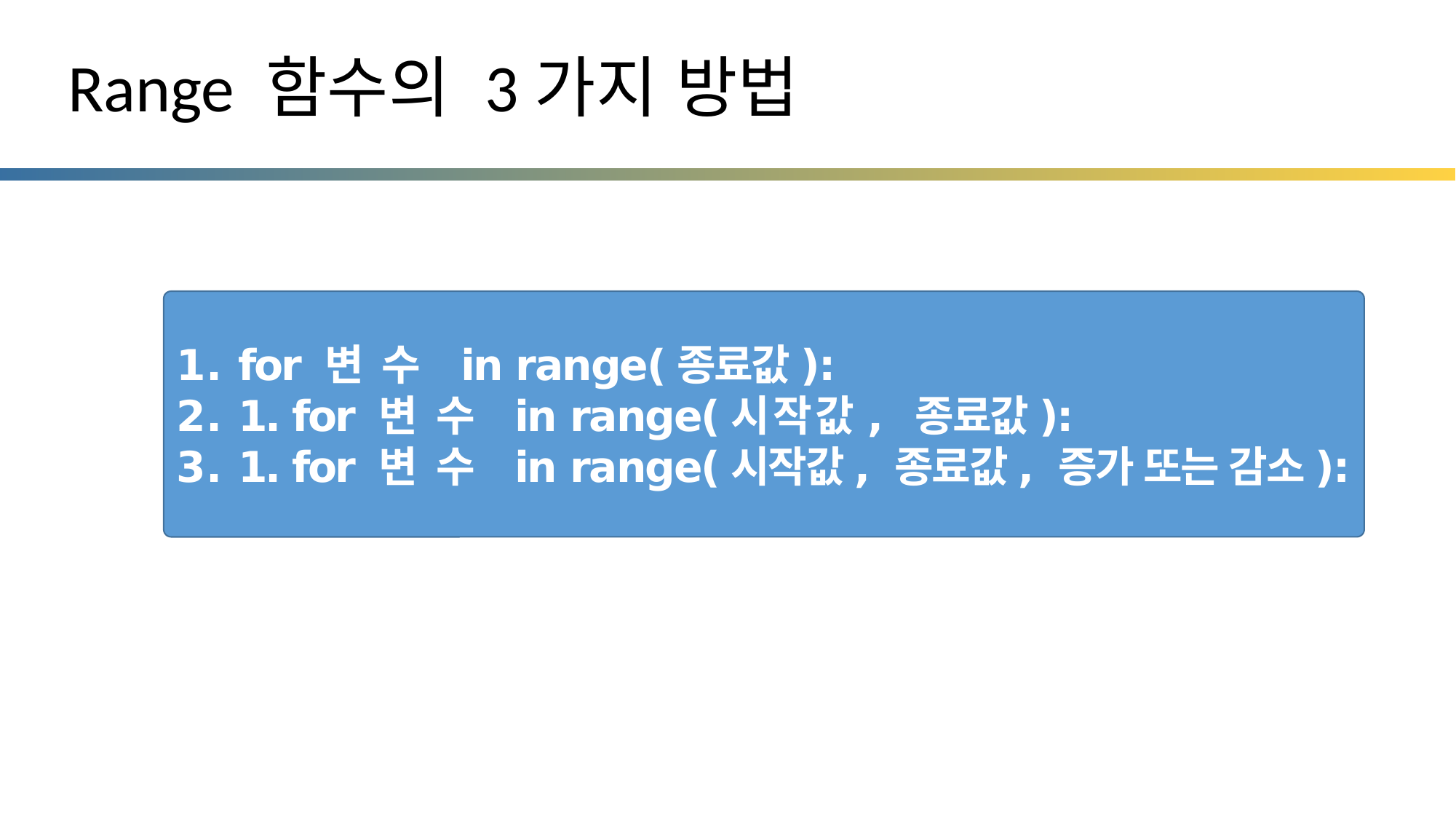

# Range 함수의 3가지 방법

for 변수 in range(종료값):
1. for 변수 in range(시작값, 종료값):
1. for 변수 in range(시작값, 종료값, 증가 또는 감소):